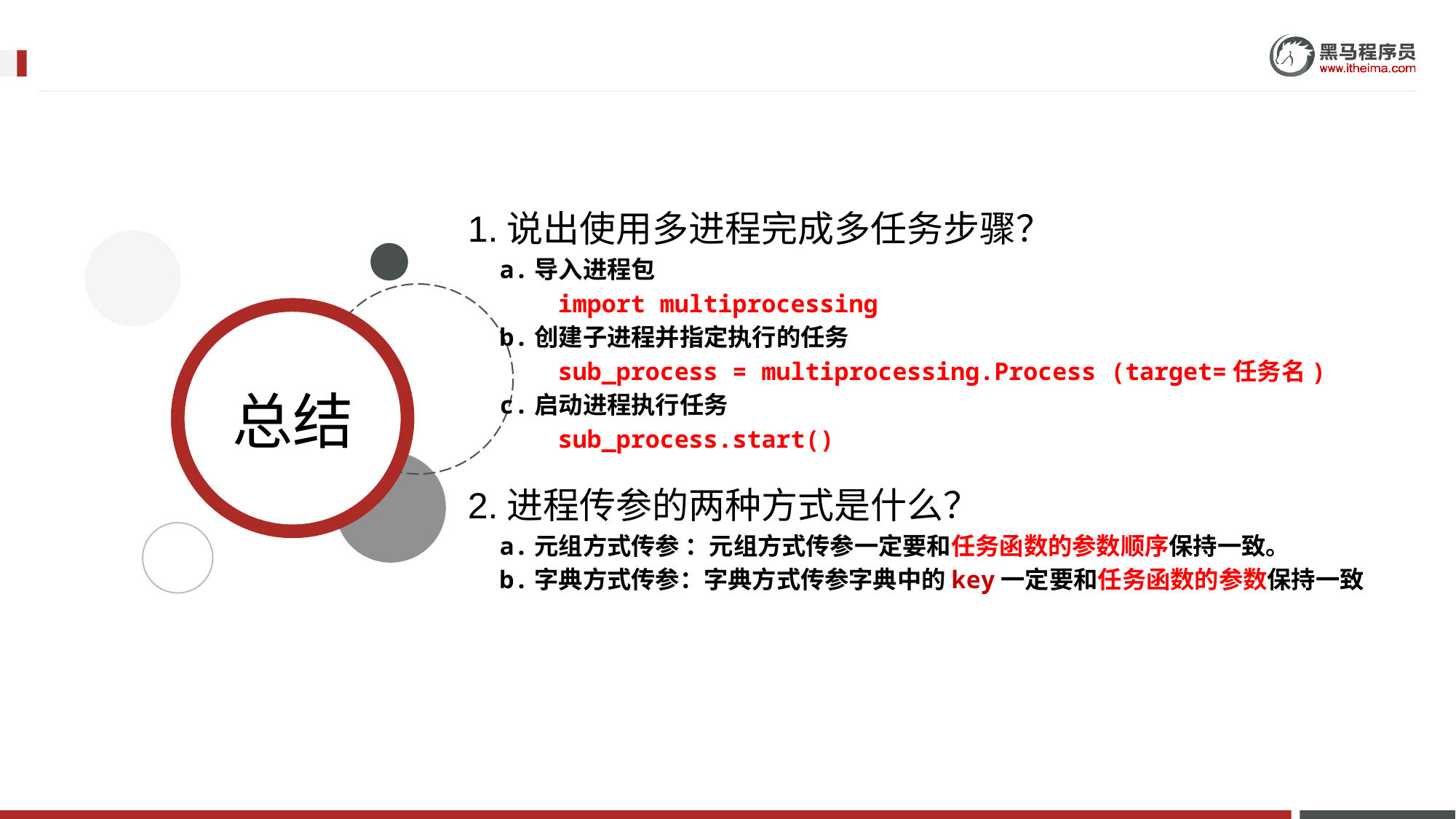

1.说出使用多进程完成多任务步骤？
a.导入进程包
    import multiprocessing
b.创建子进程并指定执行的任务
    sub_process = multiprocessing.Process (target=任务名)
c.启动进程执行任务
    sub_process.start()
2.进程传参的两种方式是什么？
a.元组方式传参 ：元组方式传参一定要和任务函数的参数顺序保持一致。
b.字典方式传参：字典方式传参字典中的key一定要和任务函数的参数保持一致